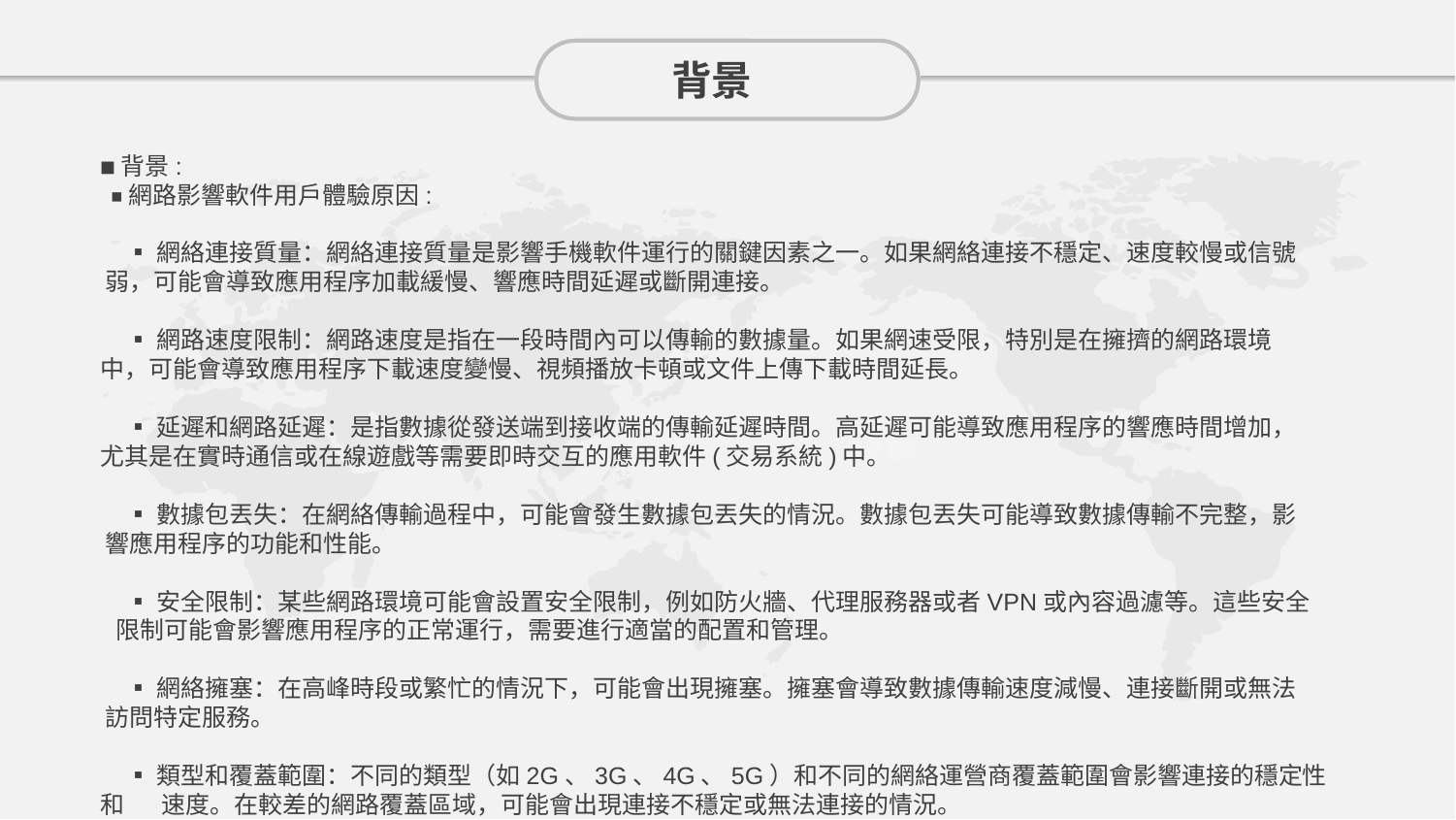

背景

◼️背景:
  ◾網路影響軟件用戶體驗原因:

     ▪️網絡連接質量：網絡連接質量是影響手機軟件運行的關鍵因素之一。如果網絡連接不穩定、速度較慢或信號        弱，可能會導致應用程序加載緩慢、響應時間延遲或斷開連接。

     ▪️網路速度限制：網路速度是指在一段時間內可以傳輸的數據量。如果網速受限，特別是在擁擠的網路環境          中，可能會導致應用程序下載速度變慢、視頻播放卡頓或文件上傳下載時間延長。

     ▪️延遲和網路延遲：是指數據從發送端到接收端的傳輸延遲時間。高延遲可能導致應用程序的響應時間增加，       尤其是在實時通信或在線遊戲等需要即時交互的應用軟件(交易系統)中。

     ▪️數據包丟失：在網絡傳輸過程中，可能會發生數據包丟失的情況。數據包丟失可能導致數據傳輸不完整，影        響應用程序的功能和性能。

     ▪️安全限制：某些網路環境可能會設置安全限制，例如防火牆、代理服務器或者VPN或內容過濾等。這些安全        限制可能會影響應用程序的正常運行，需要進行適當的配置和管理。

     ▪️網絡擁塞：在高峰時段或繁忙的情況下，可能會出現擁塞。擁塞會導致數據傳輸速度減慢、連接斷開或無法        訪問特定服務。

     ▪️類型和覆蓋範圍：不同的類型（如2G、3G、4G、5G）和不同的網絡運營商覆蓋範圍會影響連接的穩定性和       速度。在較差的網路覆蓋區域，可能會出現連接不穩定或無法連接的情況。